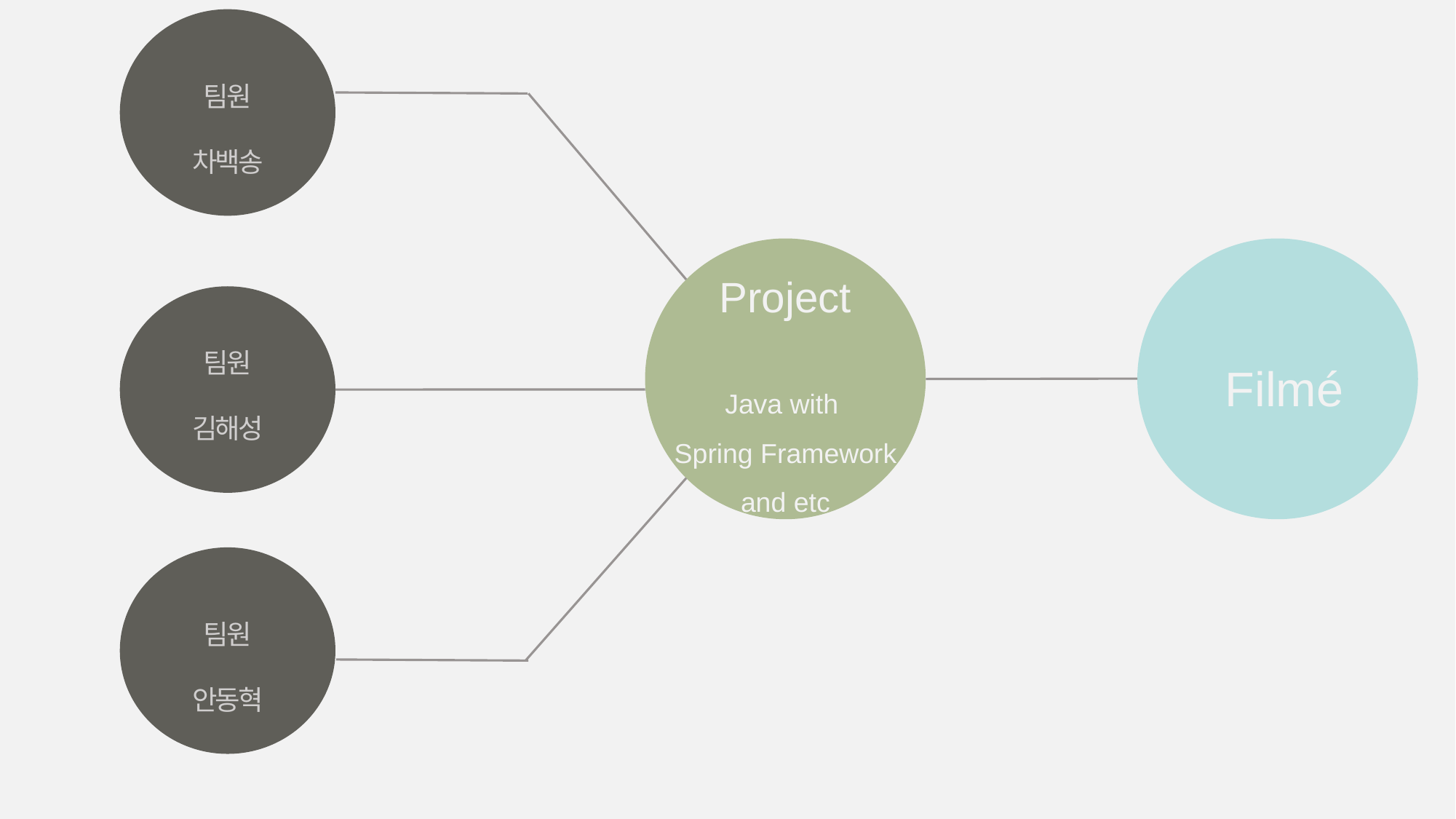

팀원

차백송

Project

Java with
Spring Framework
and etc

 Filmé

팀원

김해성

팀원

안동혁